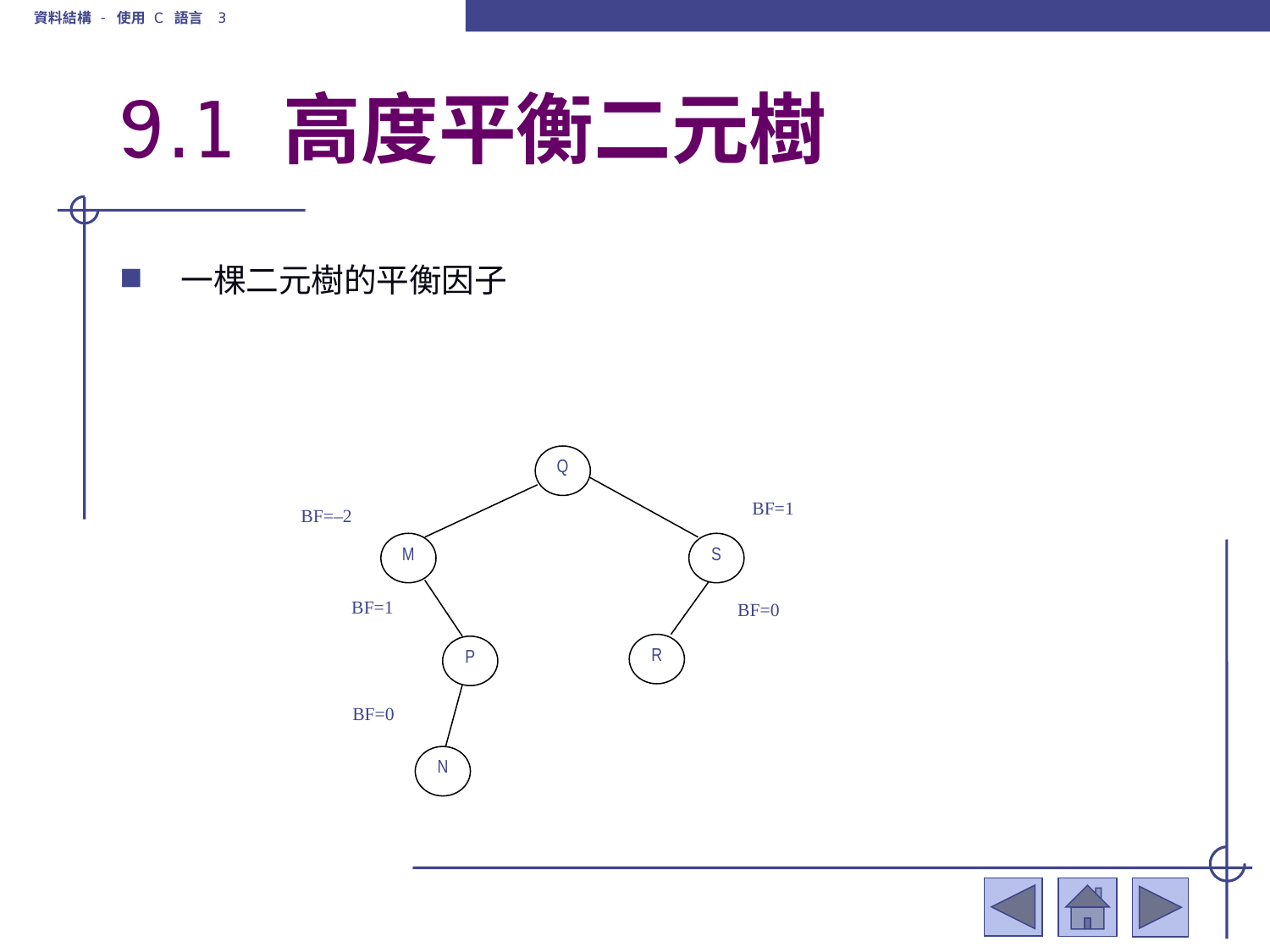

資料結構 - 使用 C 語言   3
# 9.1 高度平衡二元樹
一棵二元樹的平衡因子
Q

BF=1
BF=–2
M
S

BF=1
BF=0
R
P

BF=0
N